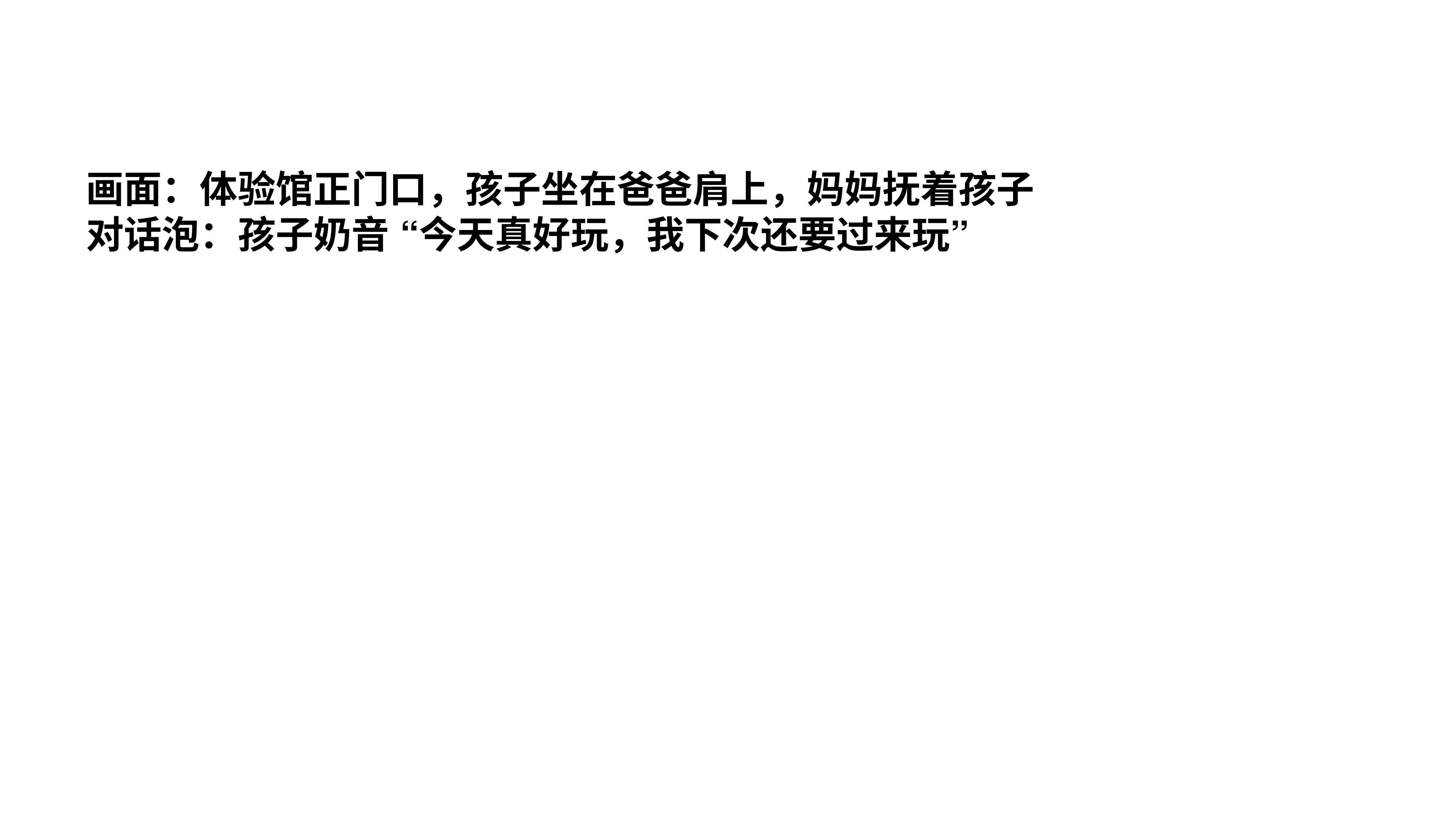

画面：体验馆正门口，孩子坐在爸爸肩上，妈妈抚着孩子
对话泡：孩子奶音 “今天真好玩，我下次还要过来玩”